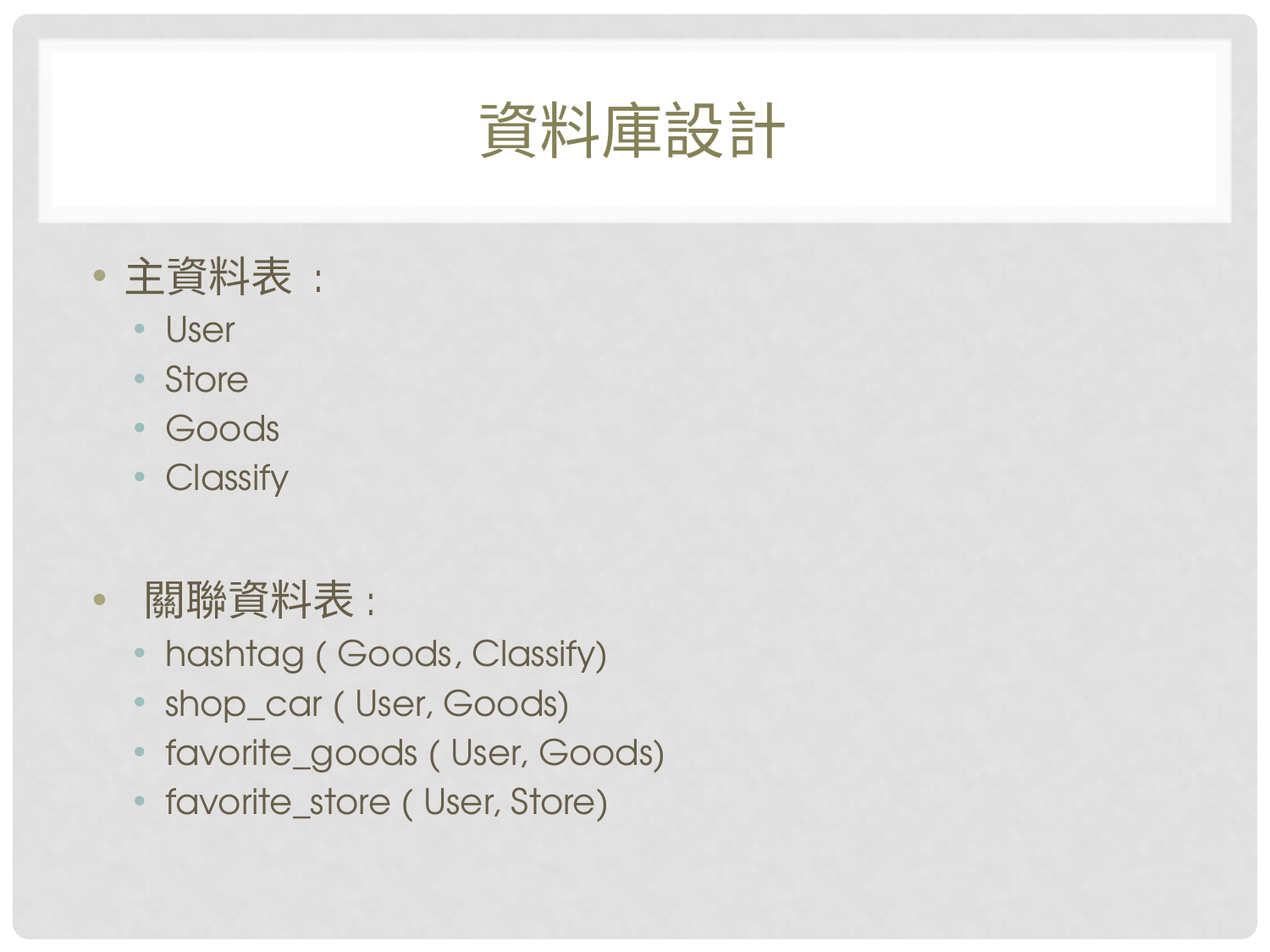

# 資料庫設計
主資料表 :
User
Store
Goods
Classify

 關聯資料表:
hashtag ( Goods, Classify)
shop_car ( User, Goods)
favorite_goods ( User, Goods)
favorite_store ( User, Store)